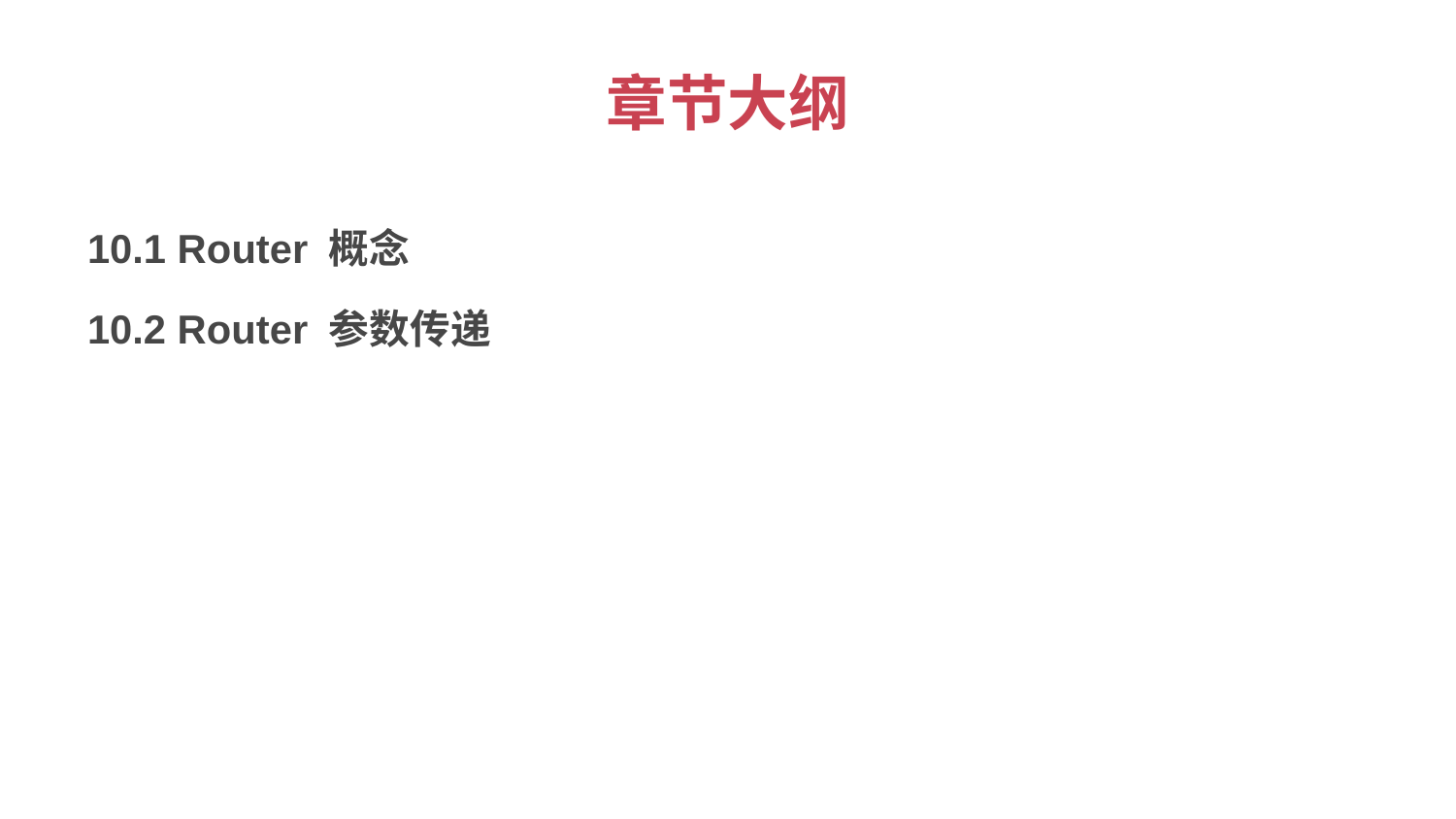

# 章节大纲
10.1 Router 概念
10.2 Router 参数传递